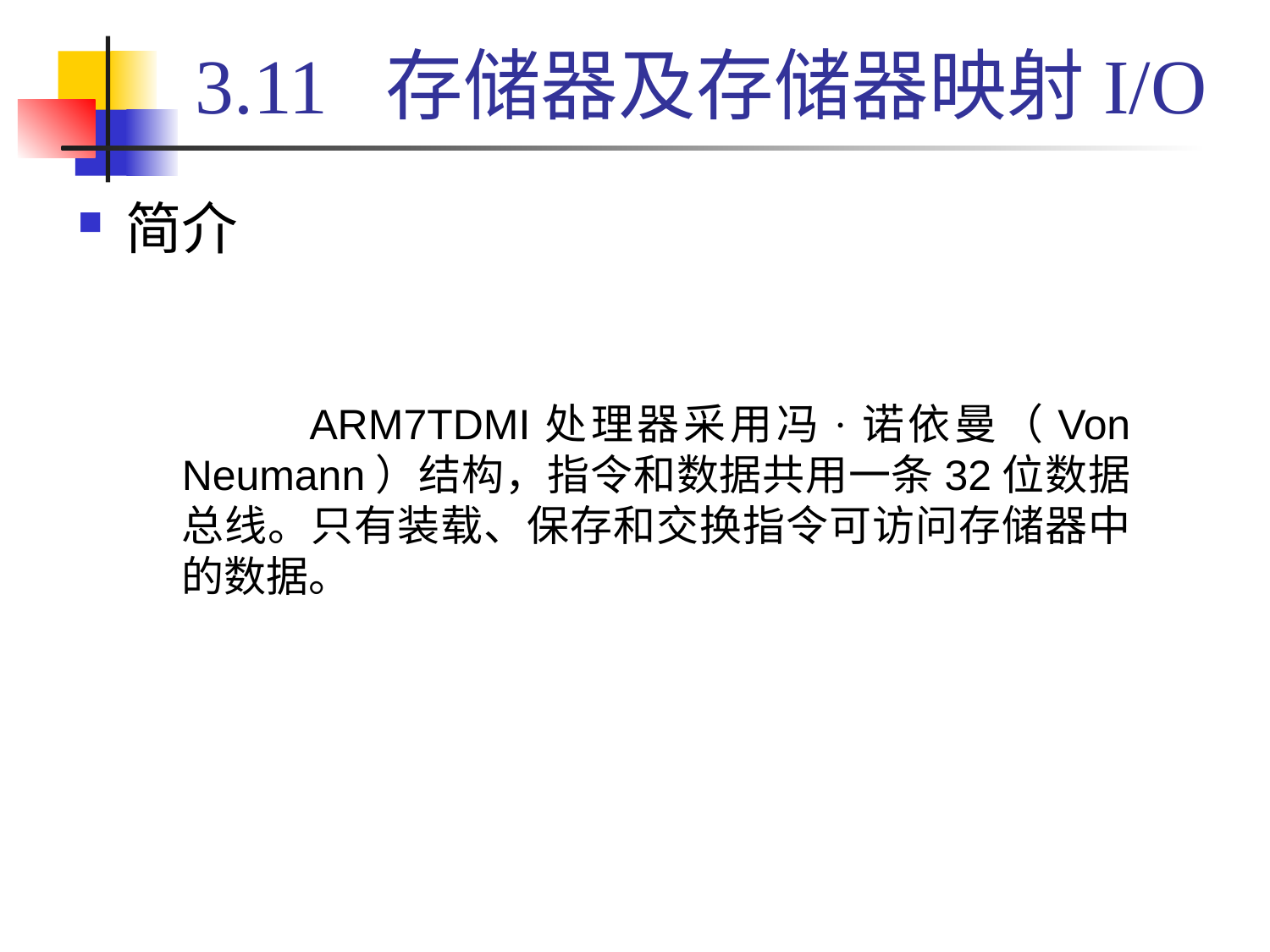

# 3.11  存储器及存储器映射I/O
简介
        ARM7TDMI处理器采用冯·诺依曼（Von Neumann）结构，指令和数据共用一条32位数据总线。只有装载、保存和交换指令可访问存储器中的数据。